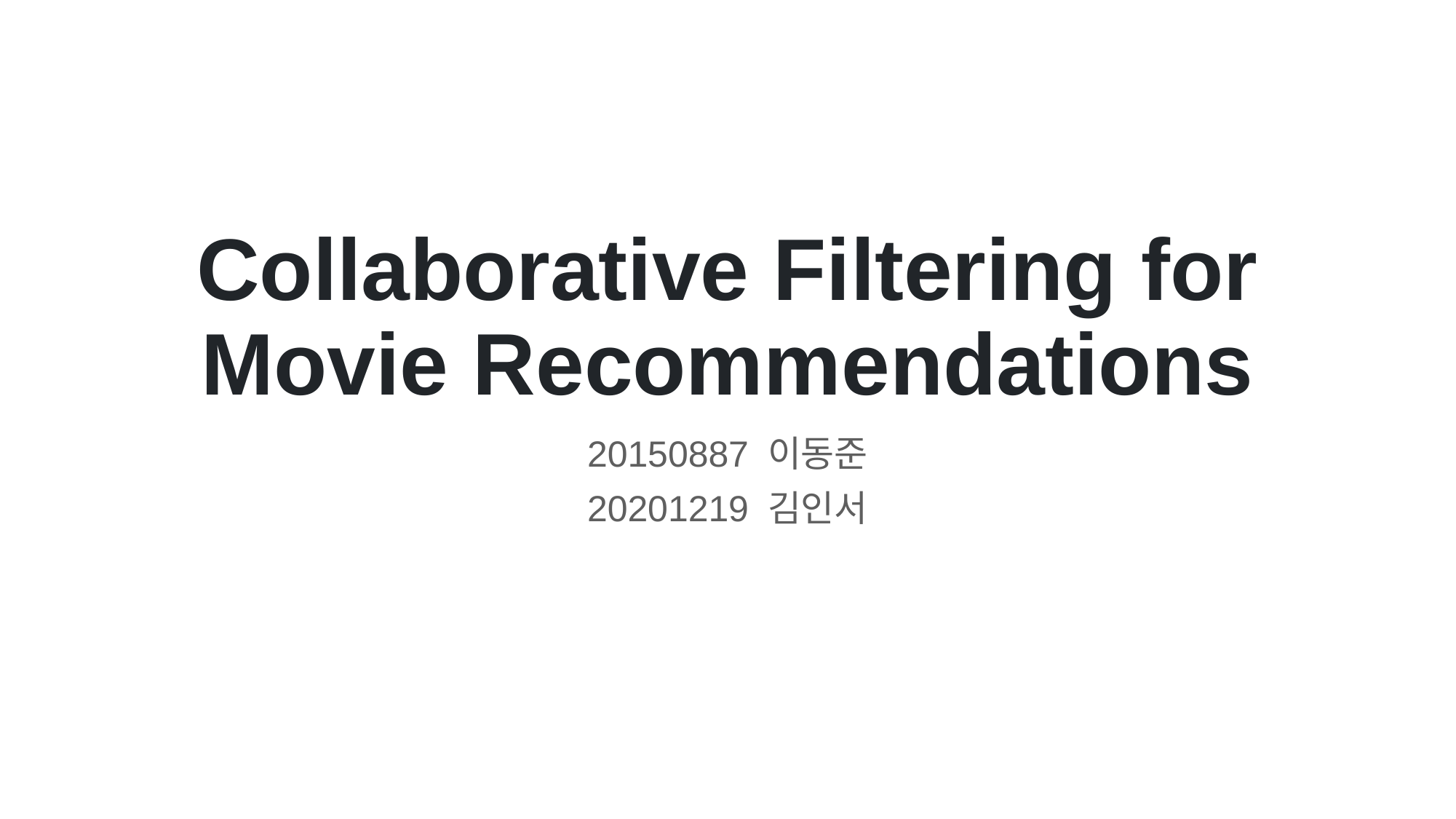

# Collaborative Filtering for Movie Recommendations
20150887 이동준
20201219 김인서